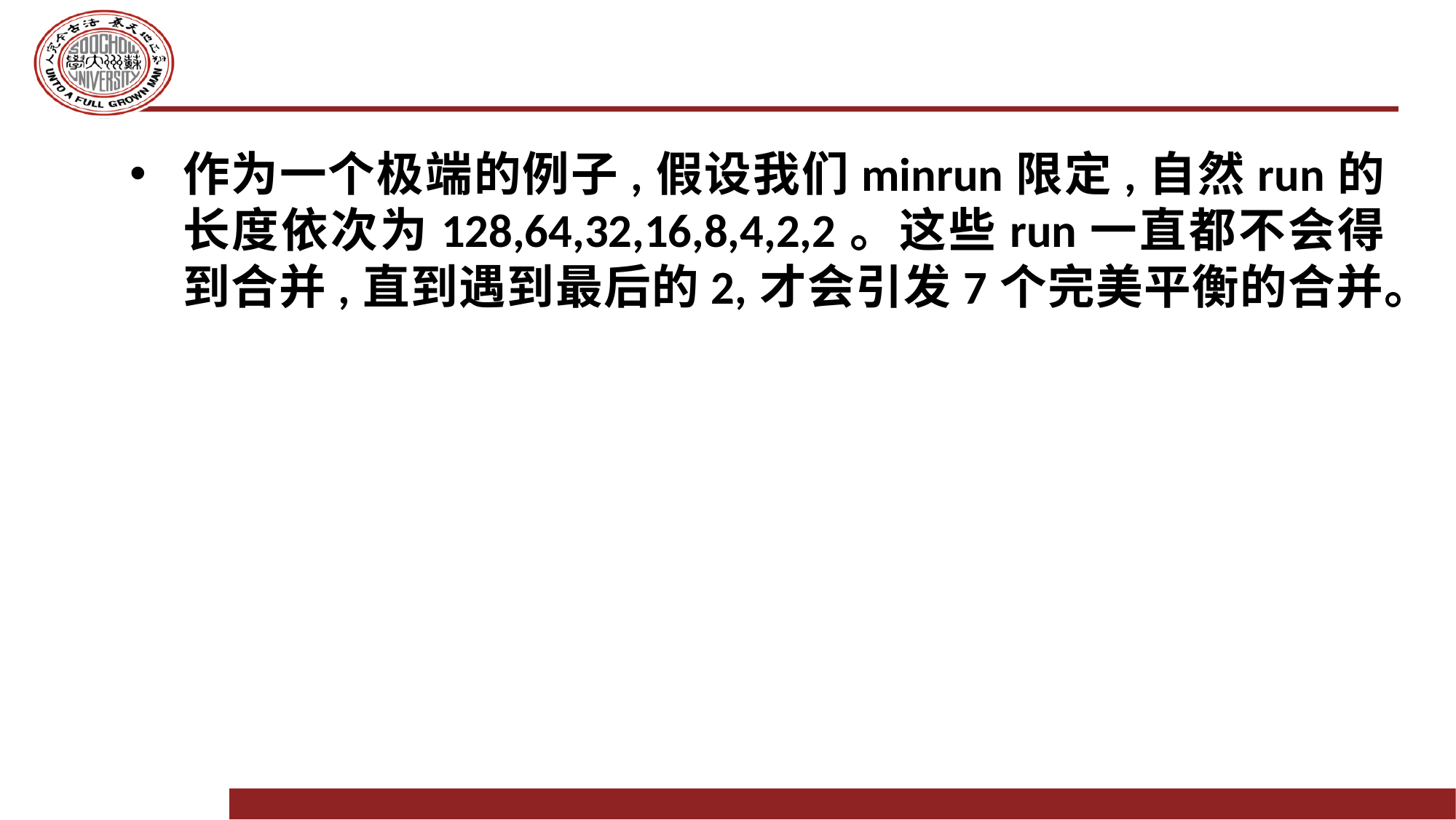

#
作为一个极端的例子,假设我们minrun限定,自然run的长度依次为128,64,32,16,8,4,2,2。这些run一直都不会得到合并,直到遇到最后的2,才会引发7个完美平衡的合并。